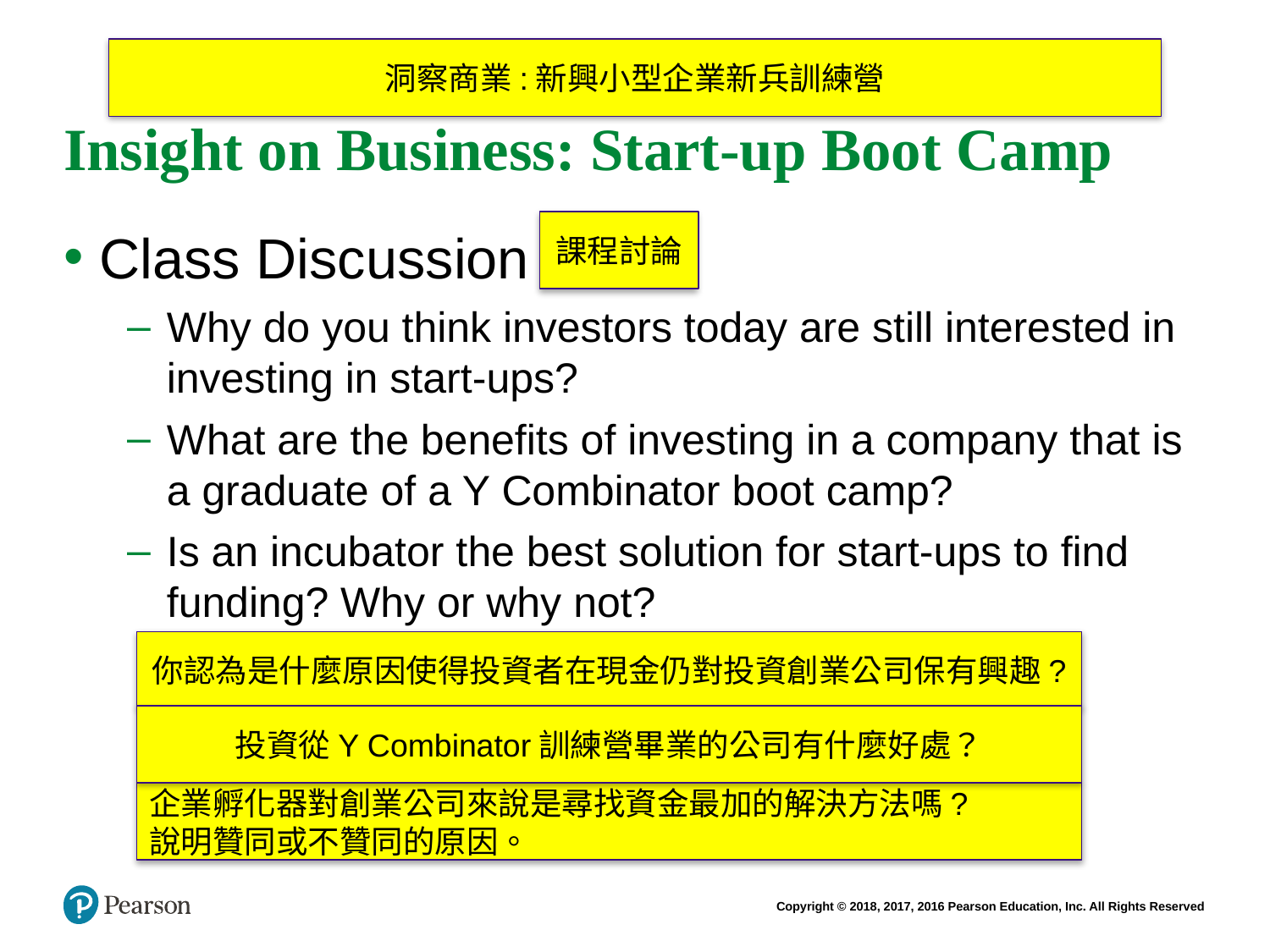

# Insight on Business: Start-up Boot Camp
洞察商業:新興小型企業新兵訓練營
課程討論
Class Discussion
Why do you think investors today are still interested in investing in start-ups?
What are the benefits of investing in a company that is a graduate of a Y Combinator boot camp?
Is an incubator the best solution for start-ups to find funding? Why or why not?
你認為是什麼原因使得投資者在現金仍對投資創業公司保有興趣?
投資從Y Combinator訓練營畢業的公司有什麼好處？
企業孵化器對創業公司來說是尋找資金最加的解決方法嗎?
說明贊同或不贊同的原因。